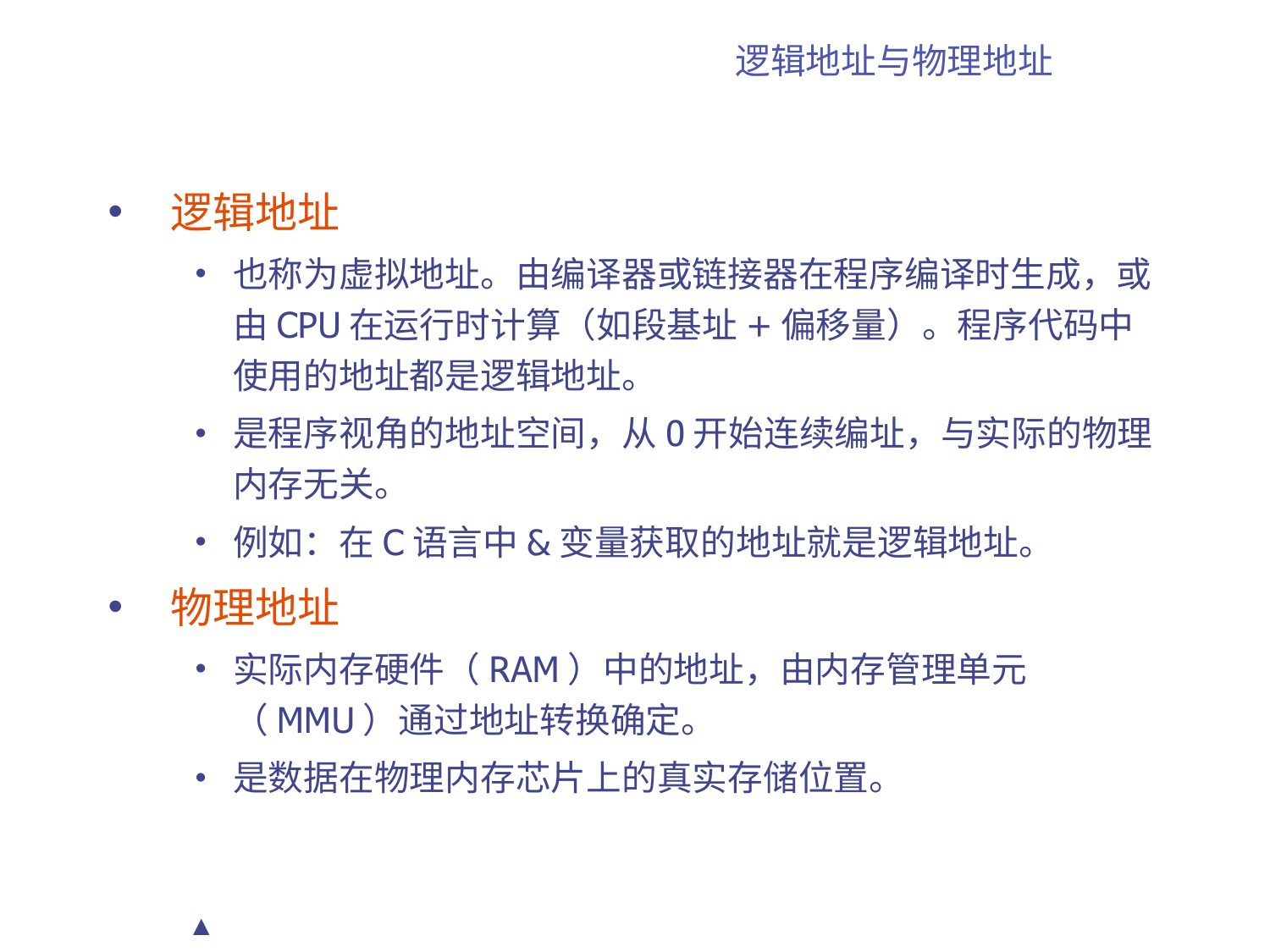

# 逻辑地址与物理地址
逻辑地址
也称为虚拟地址。由编译器或链接器在程序编译时生成，或由CPU在运行时计算（如段基址+偏移量）。程序代码中使用的地址都是逻辑地址。
是程序视角的地址空间，从0开始连续编址，与实际的物理内存无关。
例如：在C语言中&变量获取的地址就是逻辑地址。
物理地址
实际内存硬件（RAM）中的地址，由内存管理单元（MMU）通过地址转换确定。
是数据在物理内存芯片上的真实存储位置。